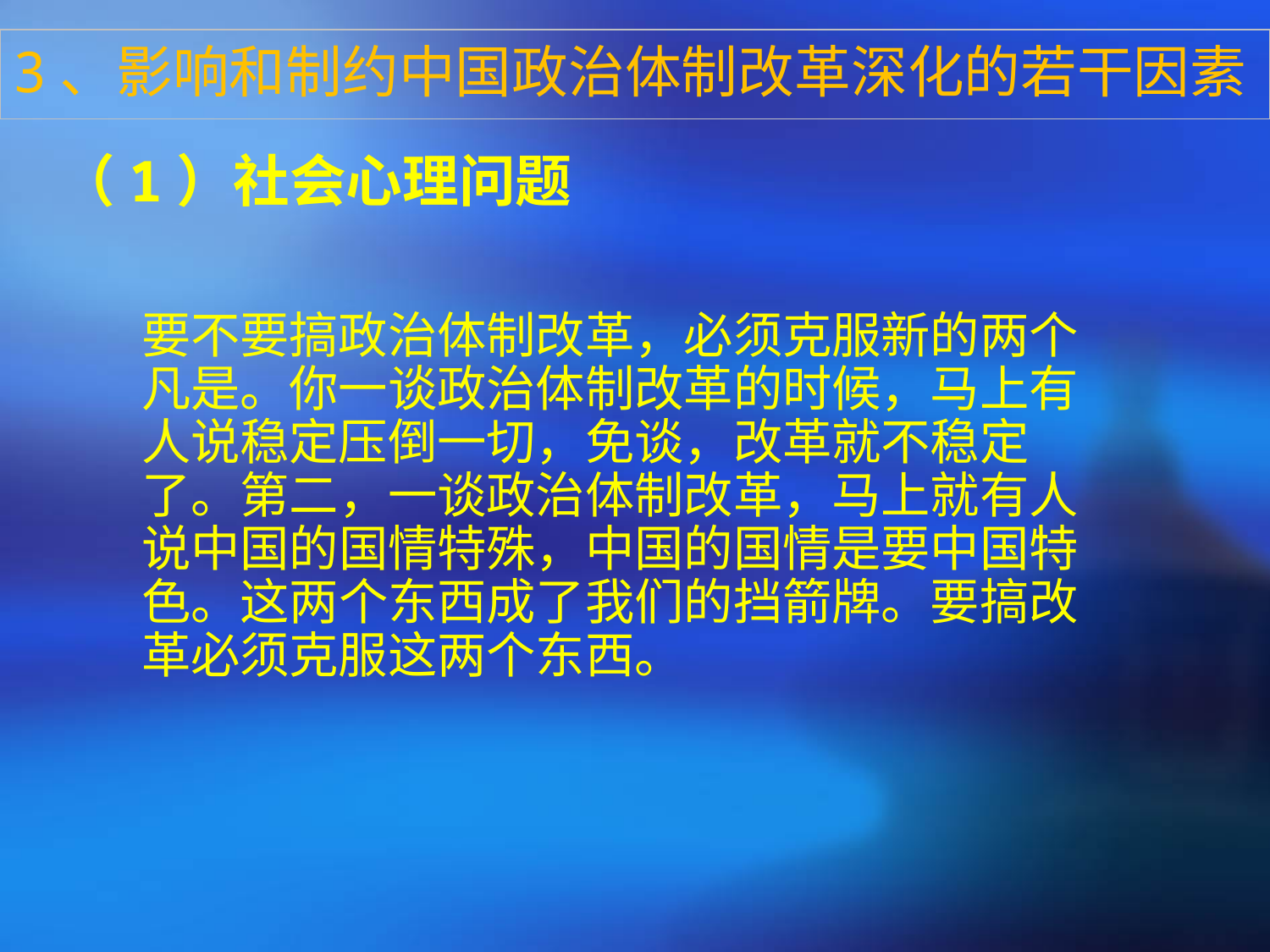

3、影响和制约中国政治体制改革深化的若干因素
（1）社会心理问题
要不要搞政治体制改革，必须克服新的两个凡是。你一谈政治体制改革的时候，马上有人说稳定压倒一切，免谈，改革就不稳定了。第二，一谈政治体制改革，马上就有人说中国的国情特殊，中国的国情是要中国特色。这两个东西成了我们的挡箭牌。要搞改革必须克服这两个东西。